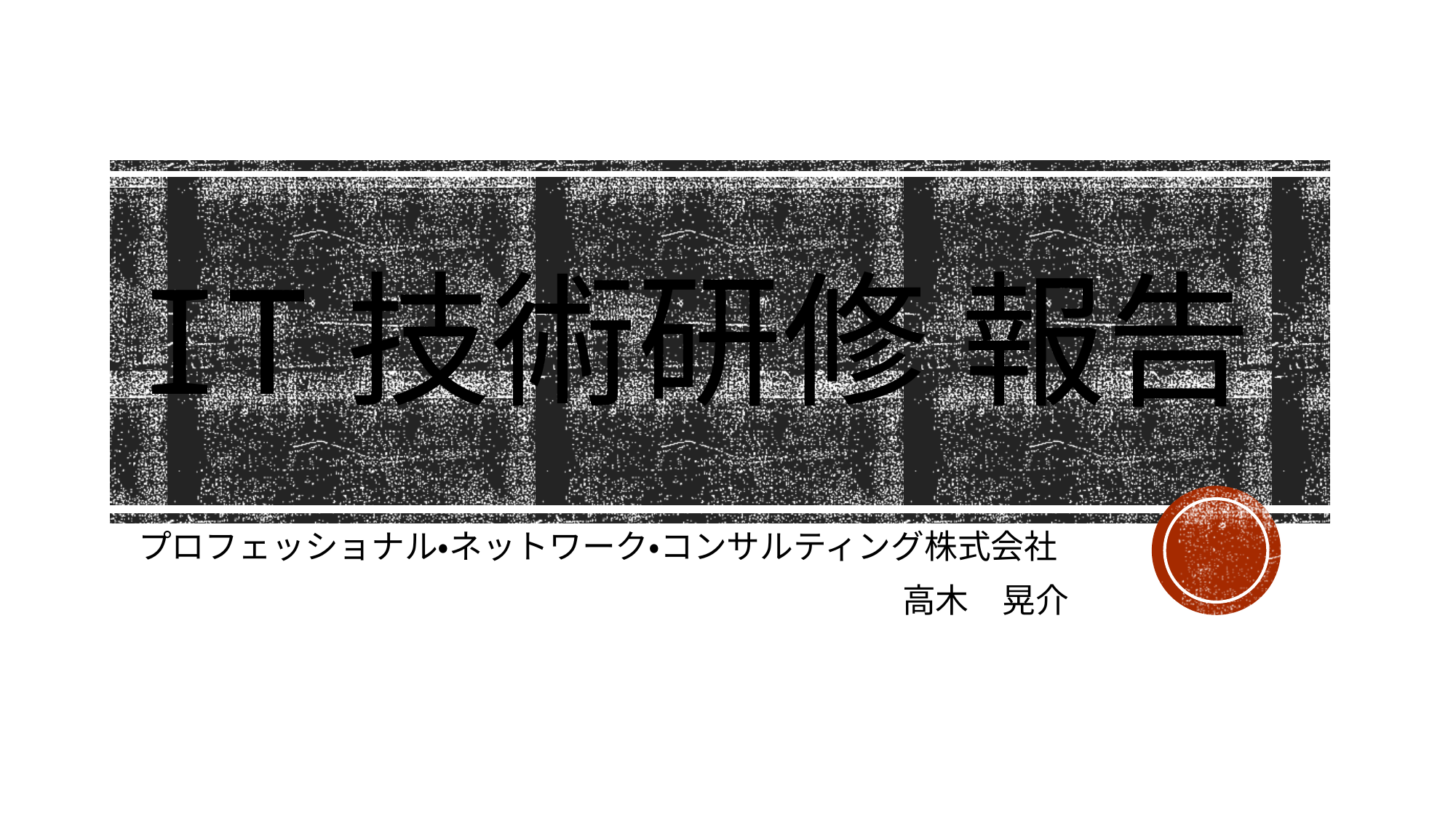

# IT技術研修 報告
プロフェッショナル・ネットワーク・コンサルティング株式会社
							高木　晃介